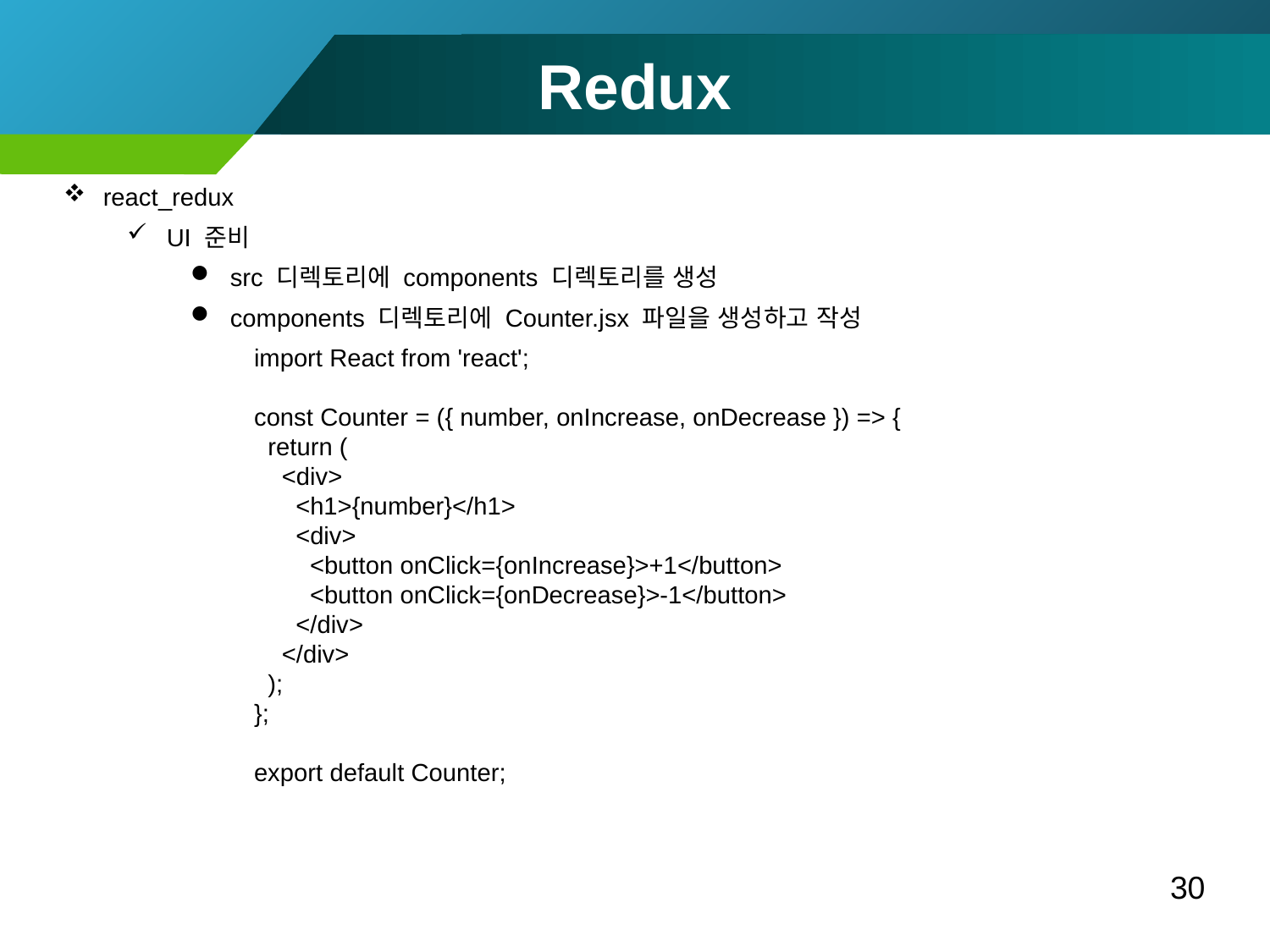

Redux
react_redux
UI 준비
src 디렉토리에 components 디렉토리를 생성
components 디렉토리에 Counter.jsx 파일을 생성하고 작성
import React from 'react';

const Counter = ({ number, onIncrease, onDecrease }) => {
  return (
    <div>
      <h1>{number}</h1>
      <div>
        <button onClick={onIncrease}>+1</button>
        <button onClick={onDecrease}>-1</button>
      </div>
    </div>
  );
};

export default Counter;

30